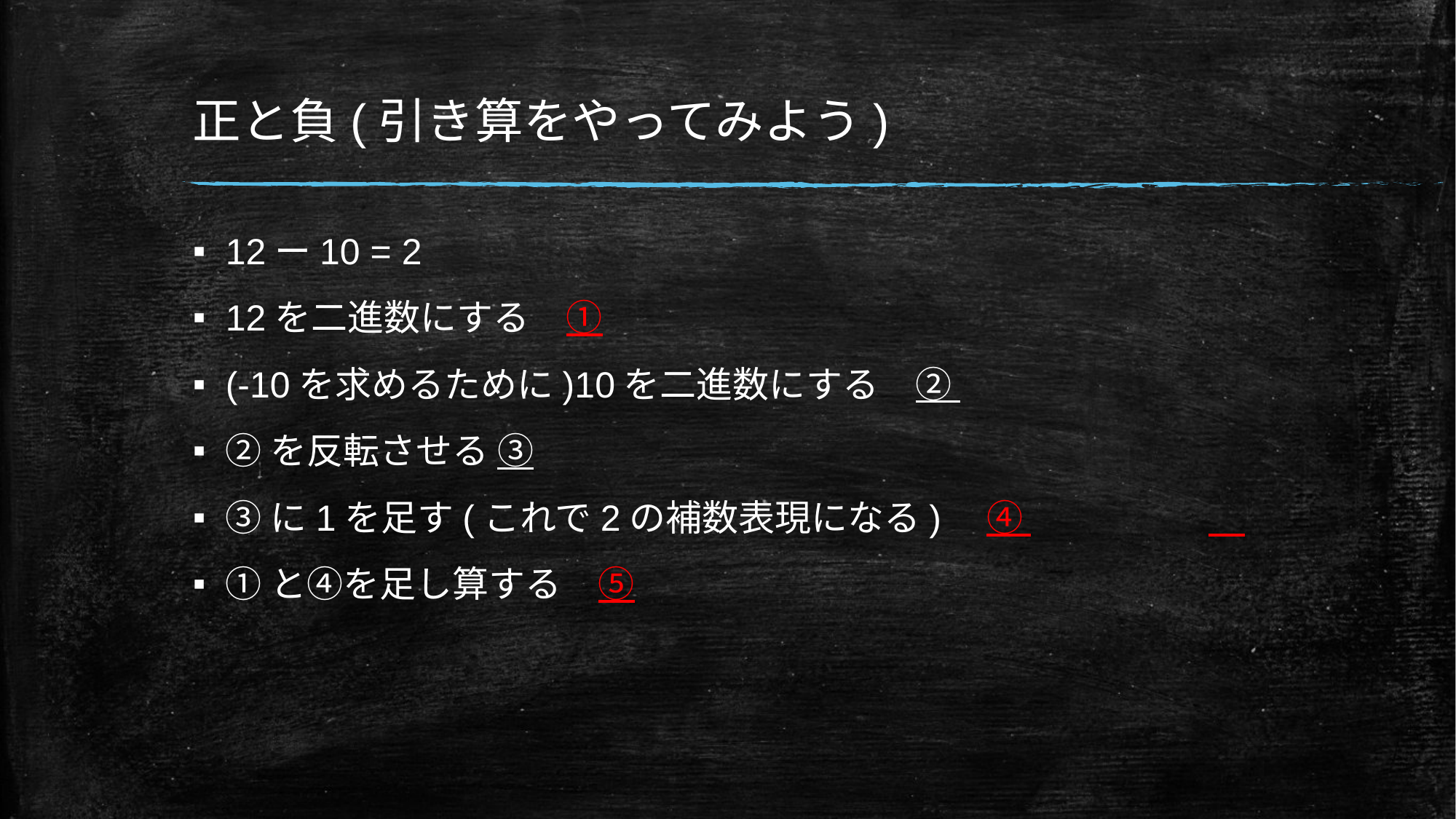

# 正と負(引き算をやってみよう)
12ー10 = 2
12を二進数にする　①
(-10を求めるために)10を二進数にする　②
②を反転させる ③
③に1を足す(これで2の補数表現になる)　④
①と④を足し算する　⑤